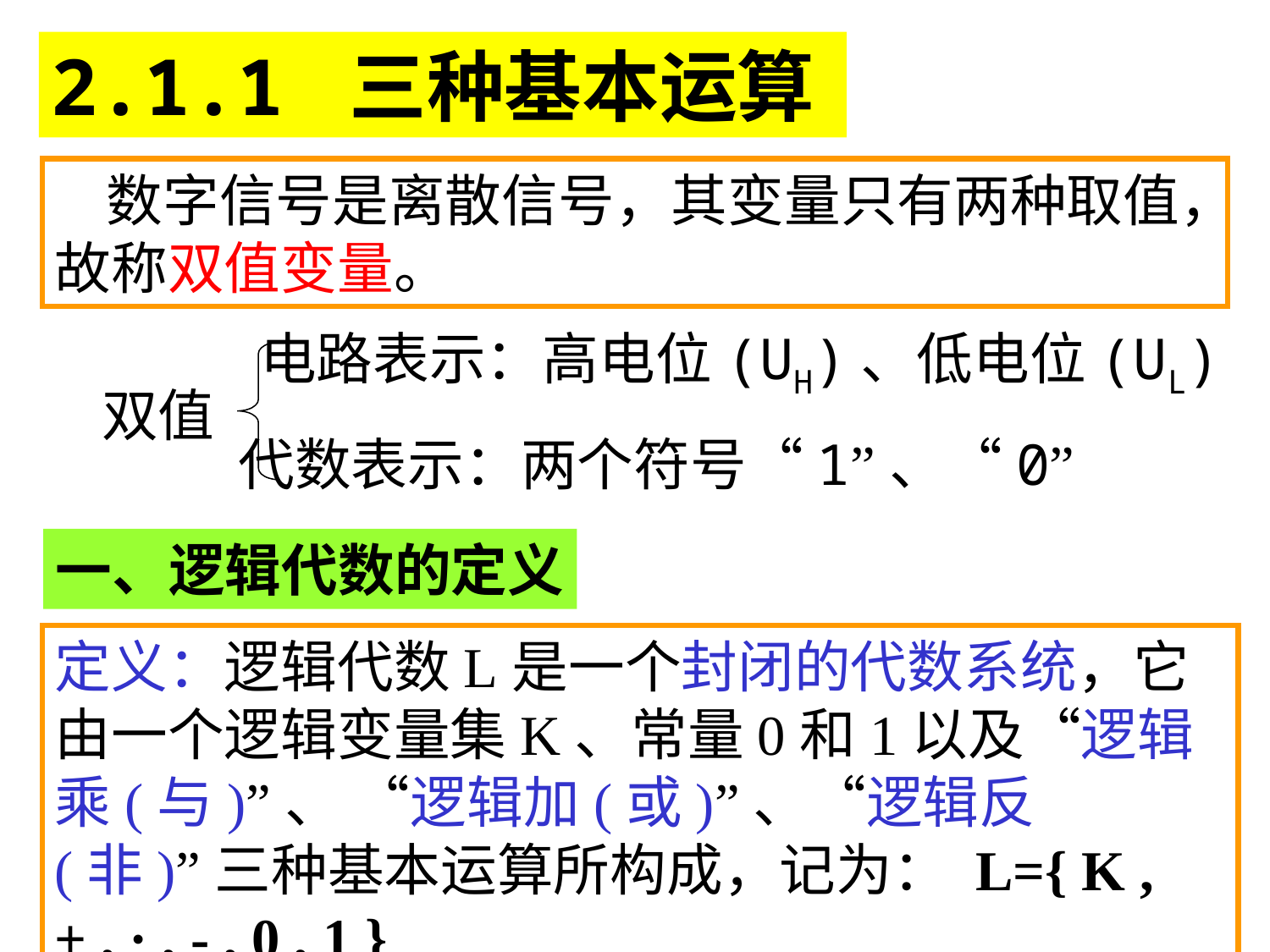

2.1.1 三种基本运算
   数字信号是离散信号，其变量只有两种取值，故称双值变量。
电路表示：高电位(UH)、低电位(UL)

双值
代数表示：两个符号“1”、“0”
一、逻辑代数的定义
定义：逻辑代数L是一个封闭的代数系统，它由一个逻辑变量集K、常量0和1以及“逻辑乘(与)”、 “逻辑加(或)”、“逻辑反(非)”三种基本运算所构成，记为： L={ K , + , · , - , 0 , 1 }
2